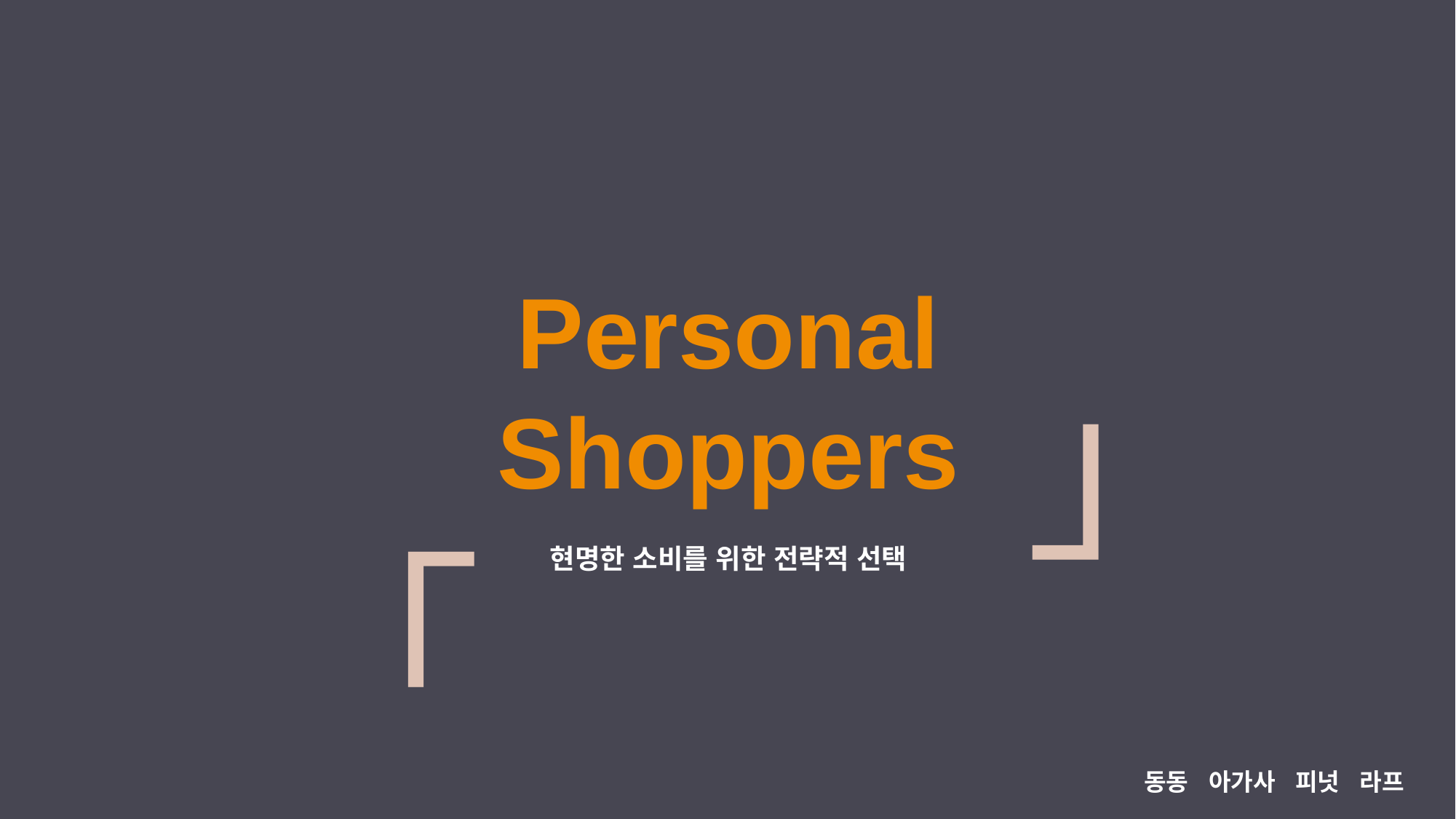

Personal Shoppers

현명한 소비를 위한 전략적 선택
 「
」
동동   아가사   피넛   라프